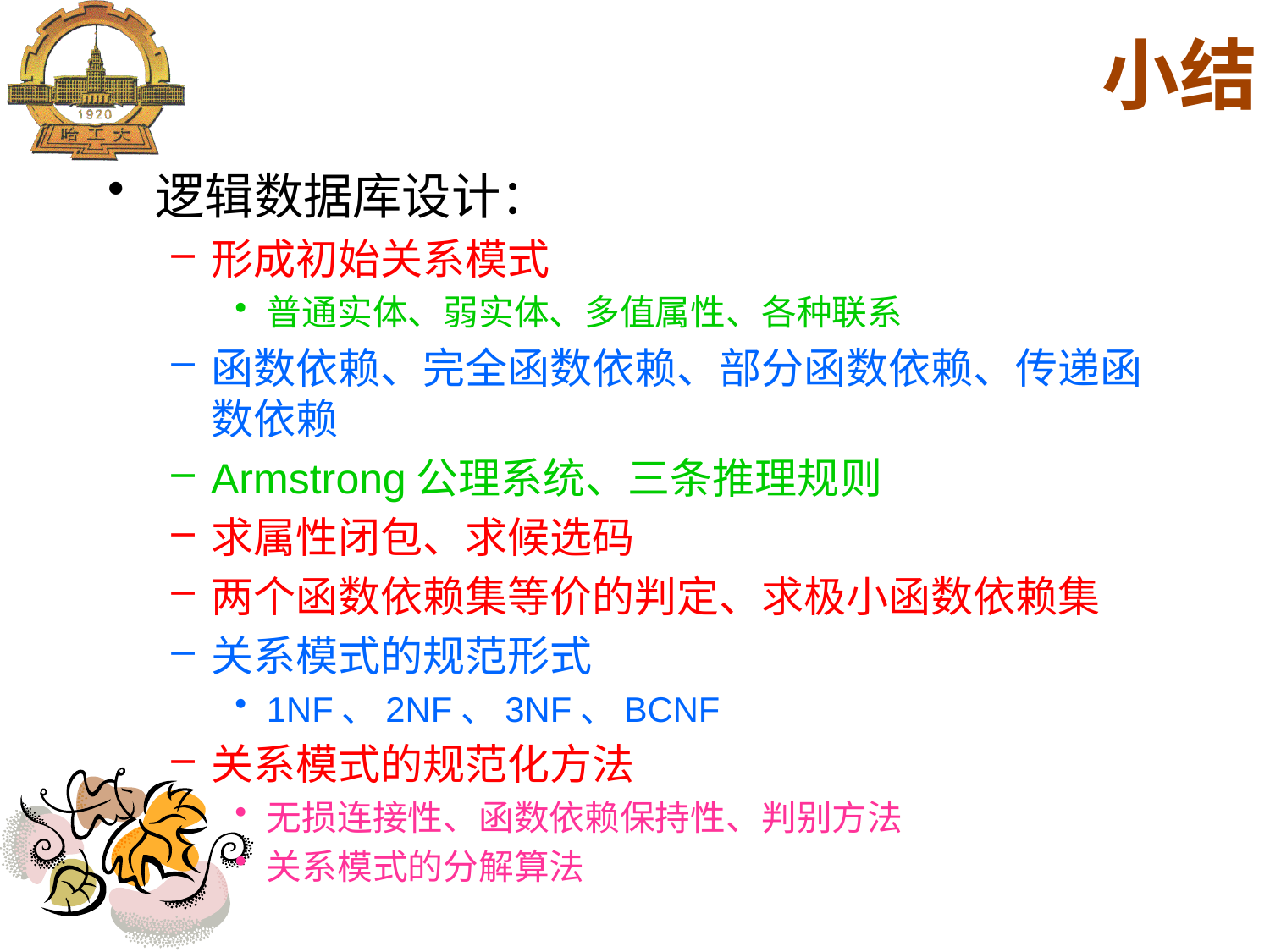

小结
逻辑数据库设计：
形成初始关系模式
普通实体、弱实体、多值属性、各种联系
函数依赖、完全函数依赖、部分函数依赖、传递函数依赖
Armstrong公理系统、三条推理规则
求属性闭包、求候选码
两个函数依赖集等价的判定、求极小函数依赖集
关系模式的规范形式
1NF、2NF、3NF、BCNF
关系模式的规范化方法
无损连接性、函数依赖保持性、判别方法
关系模式的分解算法